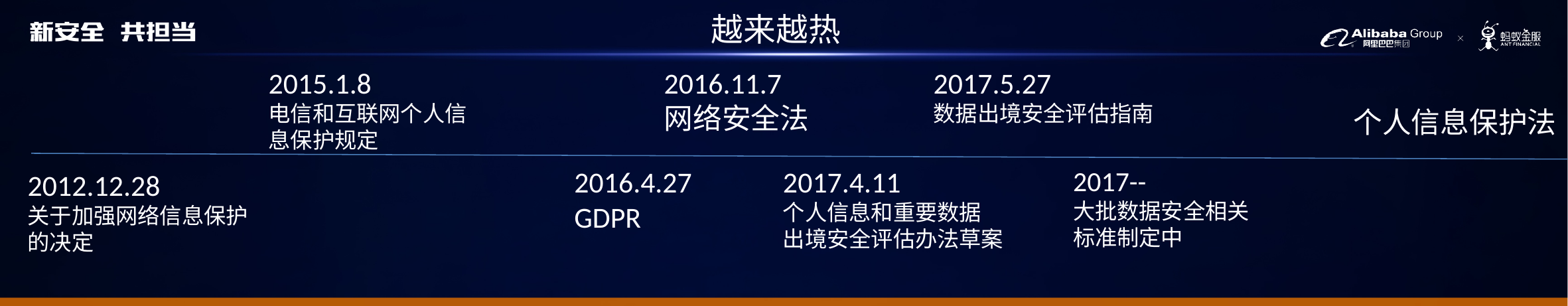

# 越来越热
2015.1.8
电信和互联网个人信息保护规定
2016.11.7
网络安全法
2017.5.27
数据出境安全评估指南
个人信息保护法
2016.4.27
GDPR
2017.4.11
个人信息和重要数据
出境安全评估办法草案
2017--
大批数据安全相关标准制定中
2012.12.28
关于加强网络信息保护的决定